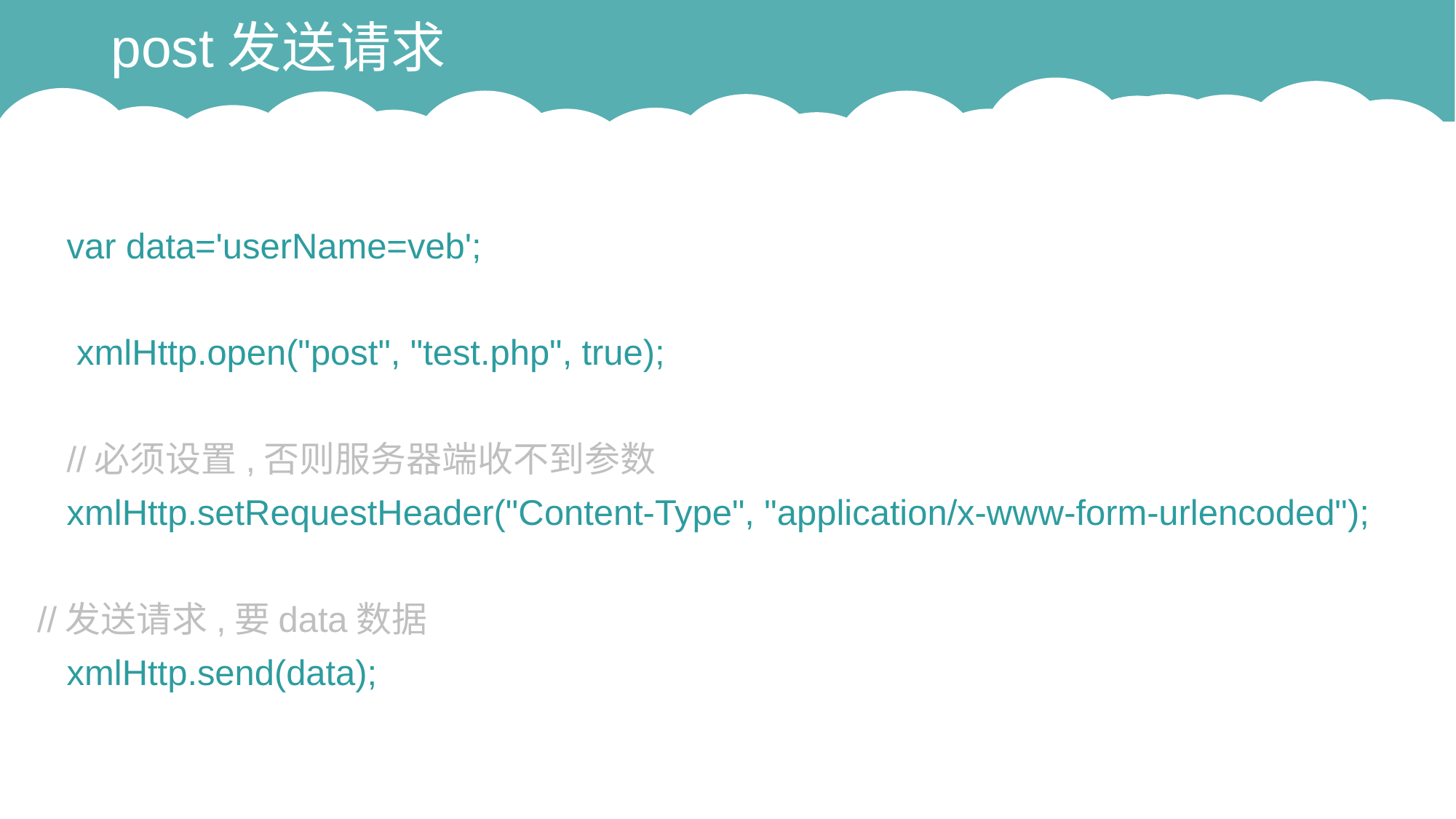

# post发送请求
    var data='userName=veb';

     xmlHttp.open("post", "test.php", true);

    //必须设置,否则服务器端收不到参数
    xmlHttp.setRequestHeader("Content-Type", "application/x-www-form-urlencoded");

 //发送请求,要data数据
    xmlHttp.send(data);